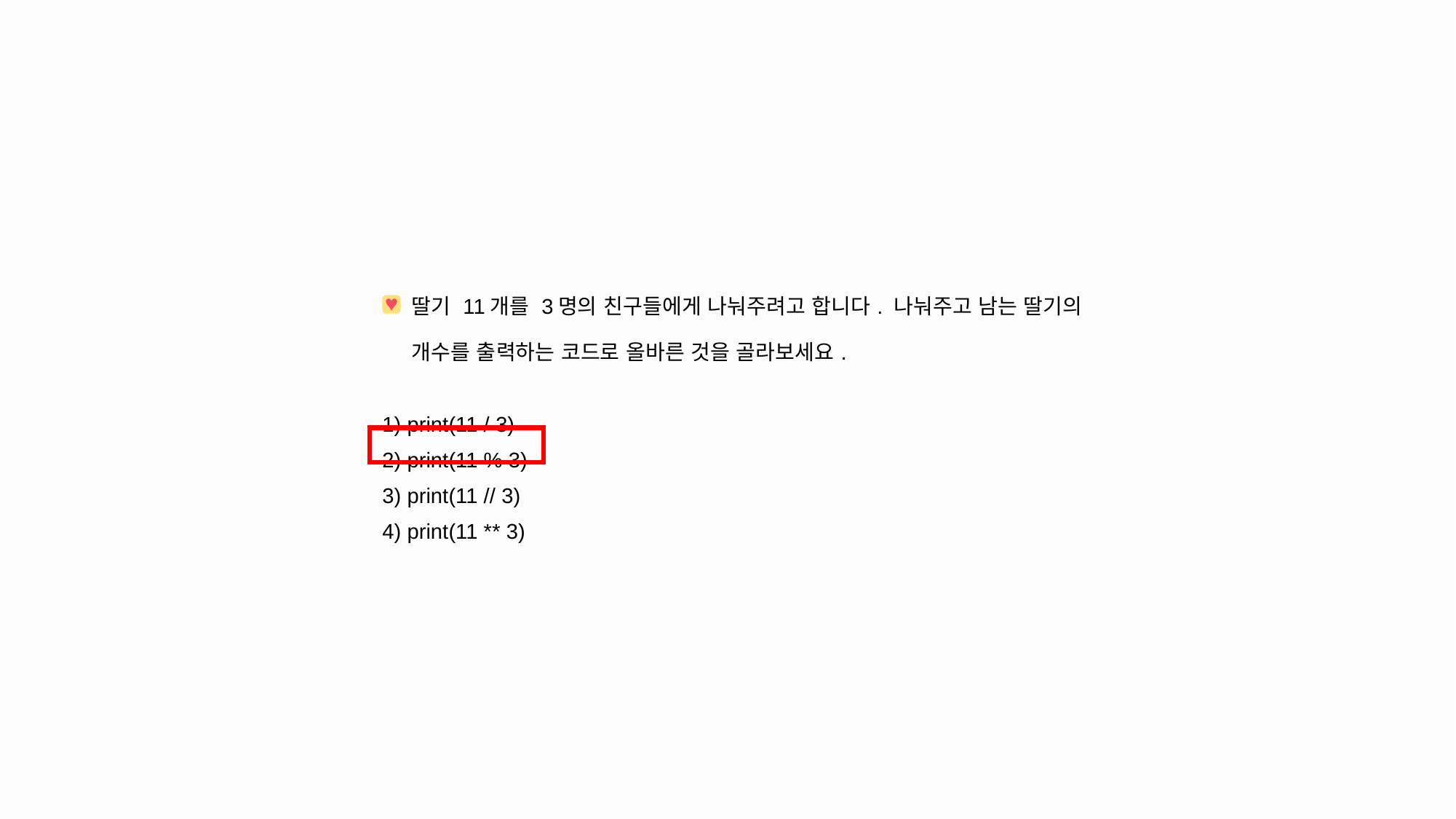

| 딸기 11개를 3명의 친구들에게 나눠주려고 합니다. 나눠주고 남는 딸기의 개수를 출력하는 코드로 올바른 것을 골라보세요. |
| --- |
| 1) print(11 / 3) 2) print(11 % 3) 3) print(11 // 3) 4) print(11 \*\* 3) |